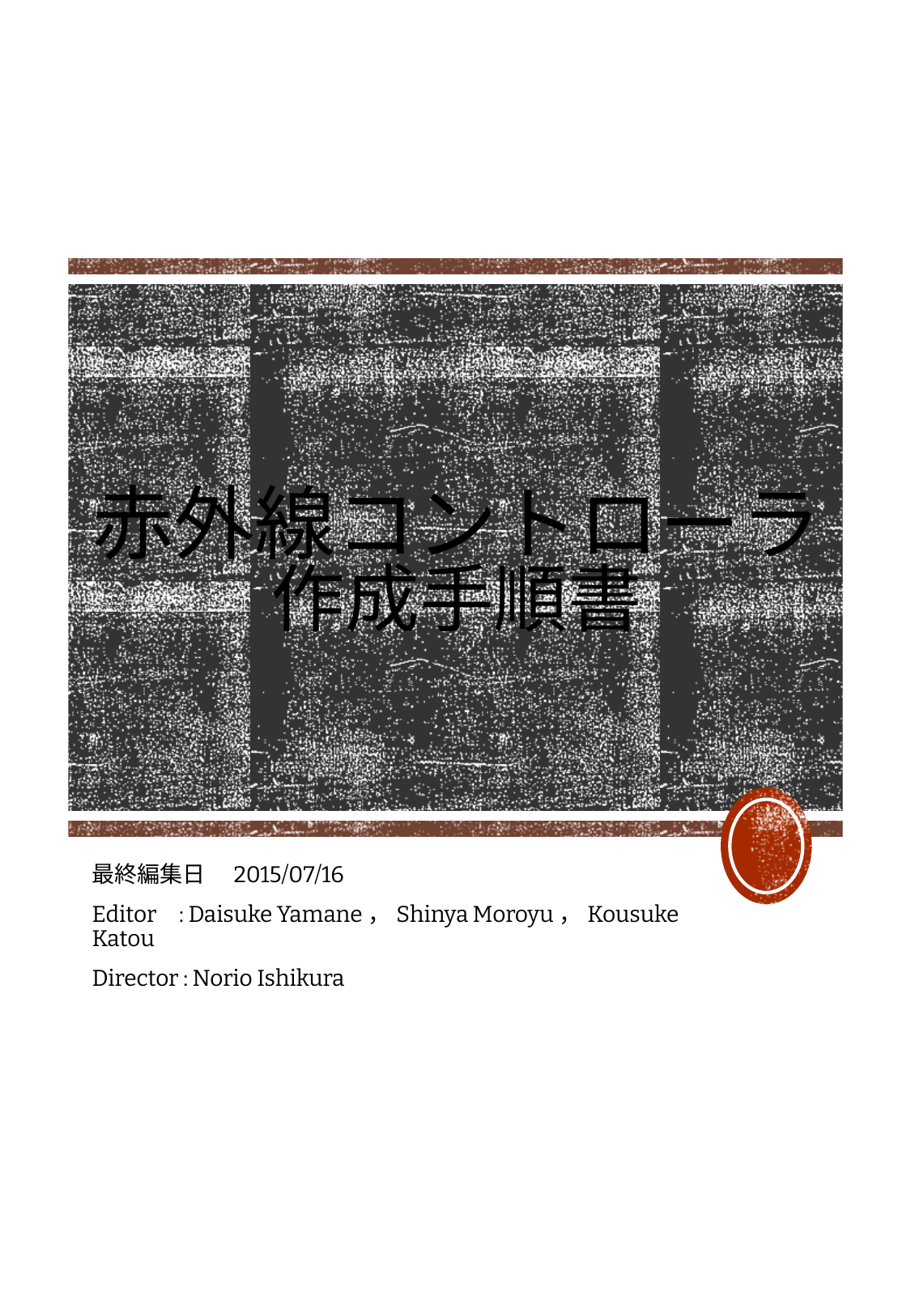

# 赤外線コントローラ 作成手順書
最終編集日　2015/07/16
Editor     : Daisuke Yamane，Shinya Moroyu，Kousuke Katou
Director : Norio Ishikura